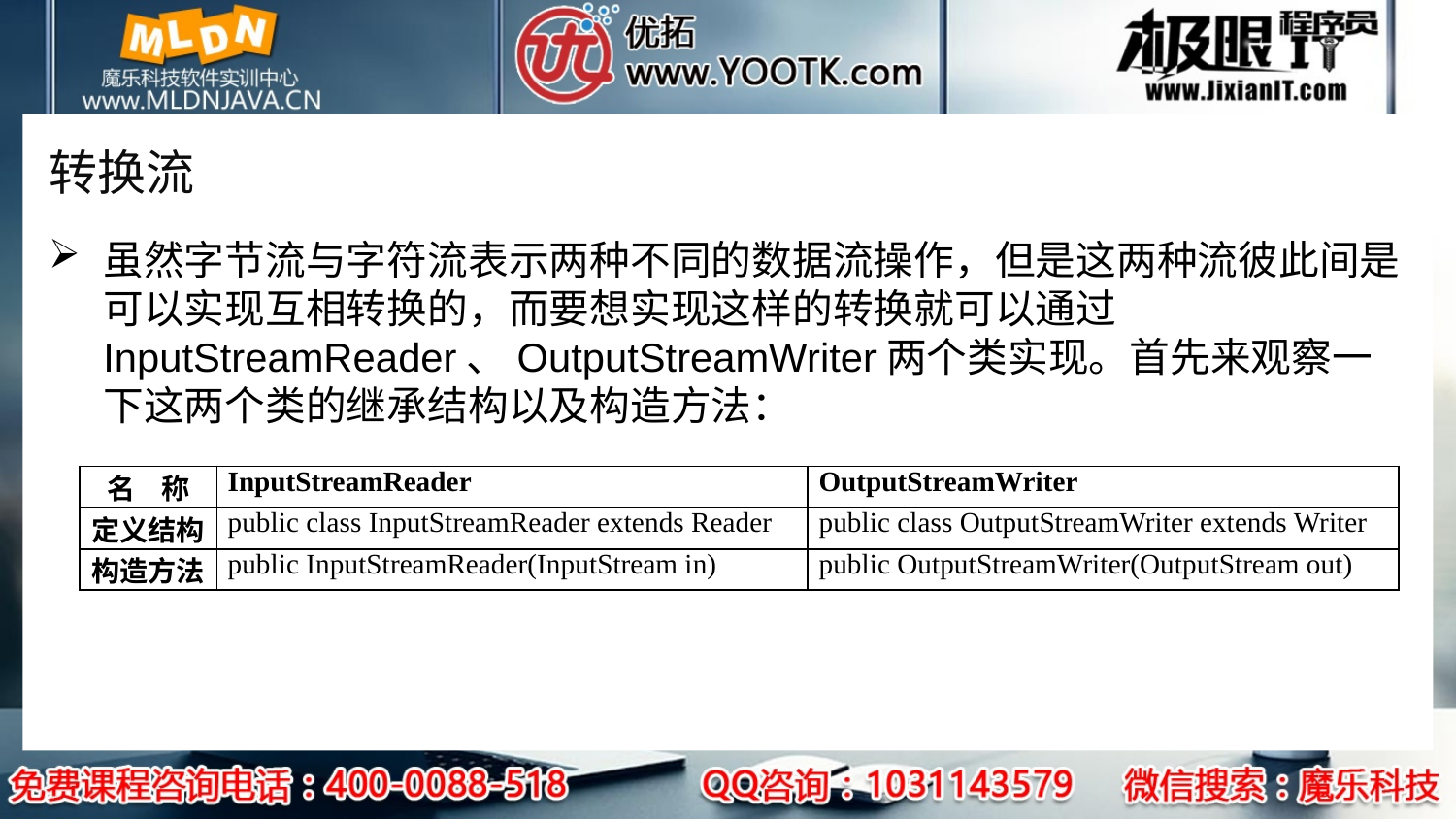

# 转换流
虽然字节流与字符流表示两种不同的数据流操作，但是这两种流彼此间是可以实现互相转换的，而要想实现这样的转换就可以通过InputStreamReader、OutputStreamWriter两个类实现。首先来观察一下这两个类的继承结构以及构造方法：
| 名 称 | InputStreamReader | OutputStreamWriter |
| --- | --- | --- |
| 定义结构 | public class InputStreamReader extends Reader | public class OutputStreamWriter extends Writer |
| 构造方法 | public InputStreamReader(InputStream in) | public OutputStreamWriter(OutputStream out) |